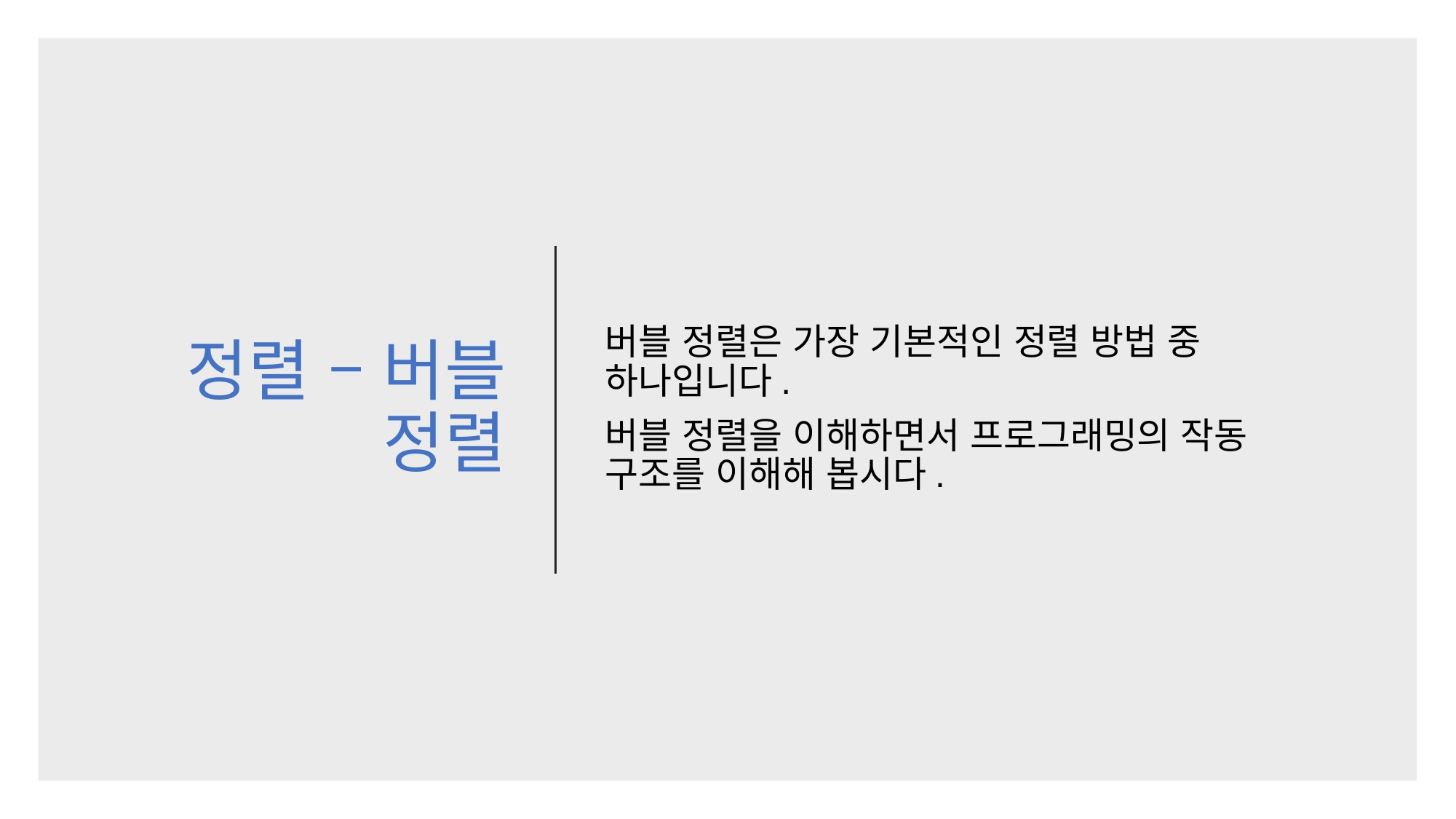

# 정렬 – 버블 정렬
버블 정렬은 가장 기본적인 정렬 방법 중 하나입니다.
버블 정렬을 이해하면서 프로그래밍의 작동 구조를 이해해 봅시다.